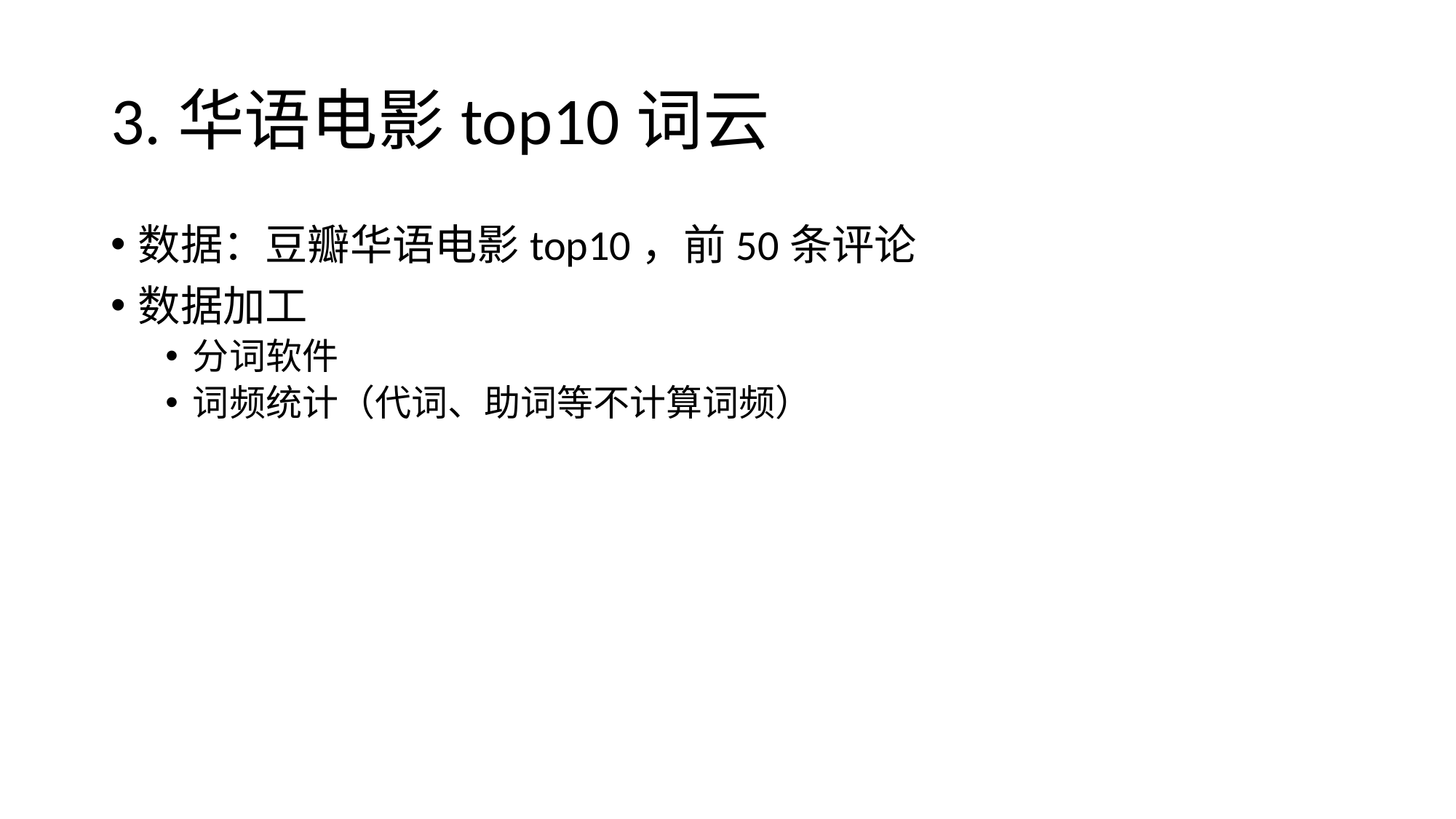

# 3.华语电影top10词云
数据：豆瓣华语电影top10，前50条评论
数据加工
分词软件
词频统计（代词、助词等不计算词频）